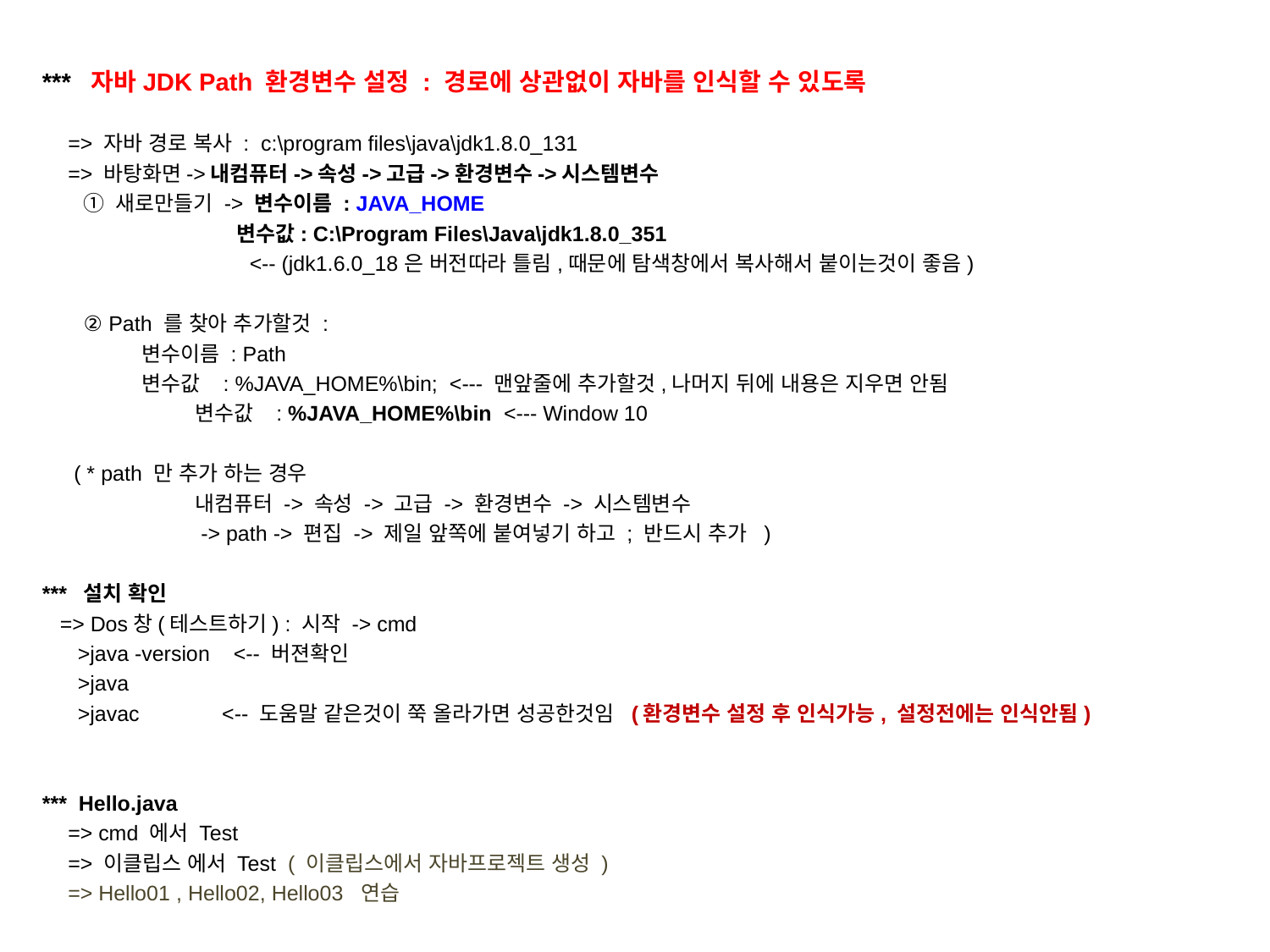

***  자바JDK Path 환경변수 설정 : 경로에 상관없이 자바를 인식할 수 있도록
=> 자바 경로 복사 :  c:\program files\java\jdk1.8.0_131
=> 바탕화면->내컴퓨터->속성->고급->환경변수->시스템변수
       ① 새로만들기 -> 변수이름 : JAVA_HOME
                                변수값: C:\Program Files\Java\jdk1.8.0_351
                                   <-- (jdk1.6.0_18은 버전따라 틀림,때문에 탐색창에서 복사해서 붙이는것이 좋음)

       ② Path 를 찾아 추가할것 :
                변수이름 : Path
                변수값   : %JAVA_HOME%\bin;  <--- 맨앞줄에 추가할것,나머지 뒤에 내용은 지우면 안됨
	변수값   : %JAVA_HOME%\bin  <--- Window 10

	 ( * path 만 추가 하는 경우
		내컴퓨터 -> 속성 -> 고급 -> 환경변수 -> 시스템변수
	  	 -> path -> 편집 -> 제일 앞쪽에 붙여넣기 하고 ; 반드시 추가  )

***  설치 확인
   => Dos창(테스트하기) : 시작 -> cmd
      >java -version    <-- 버젼확인
      >java
      >javac              <-- 도움말 같은것이 쭉 올라가면 성공한것임  (환경변수 설정 후 인식가능, 설정전에는 인식안됨)

***  Hello.java
=> cmd 에서 Test
=> 이클립스 에서 Test  ( 이클립스에서 자바프로젝트 생성 )
=> Hello01 , Hello02, Hello03  연습